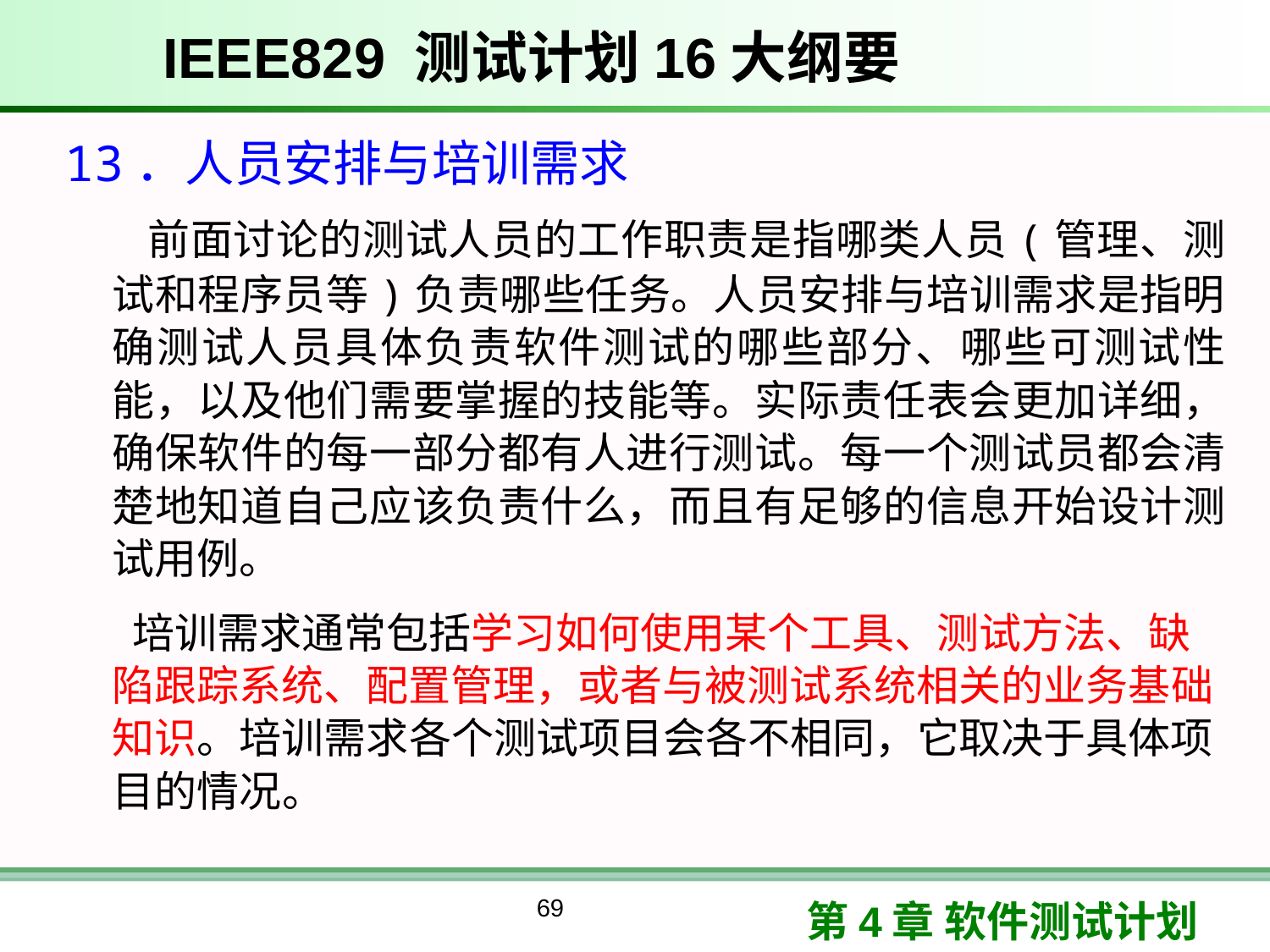

# IEEE829 测试计划16大纲要
13．人员安排与培训需求
      前面讨论的测试人员的工作职责是指哪类人员(管理、测试和程序员等)负责哪些任务。人员安排与培训需求是指明确测试人员具体负责软件测试的哪些部分、哪些可测试性能，以及他们需要掌握的技能等。实际责任表会更加详细，确保软件的每一部分都有人进行测试。每一个测试员都会清楚地知道自己应该负责什么，而且有足够的信息开始设计测试用例。
      培训需求通常包括学习如何使用某个工具、测试方法、缺陷跟踪系统、配置管理，或者与被测试系统相关的业务基础知识。培训需求各个测试项目会各不相同，它取决于具体项目的情况。

69